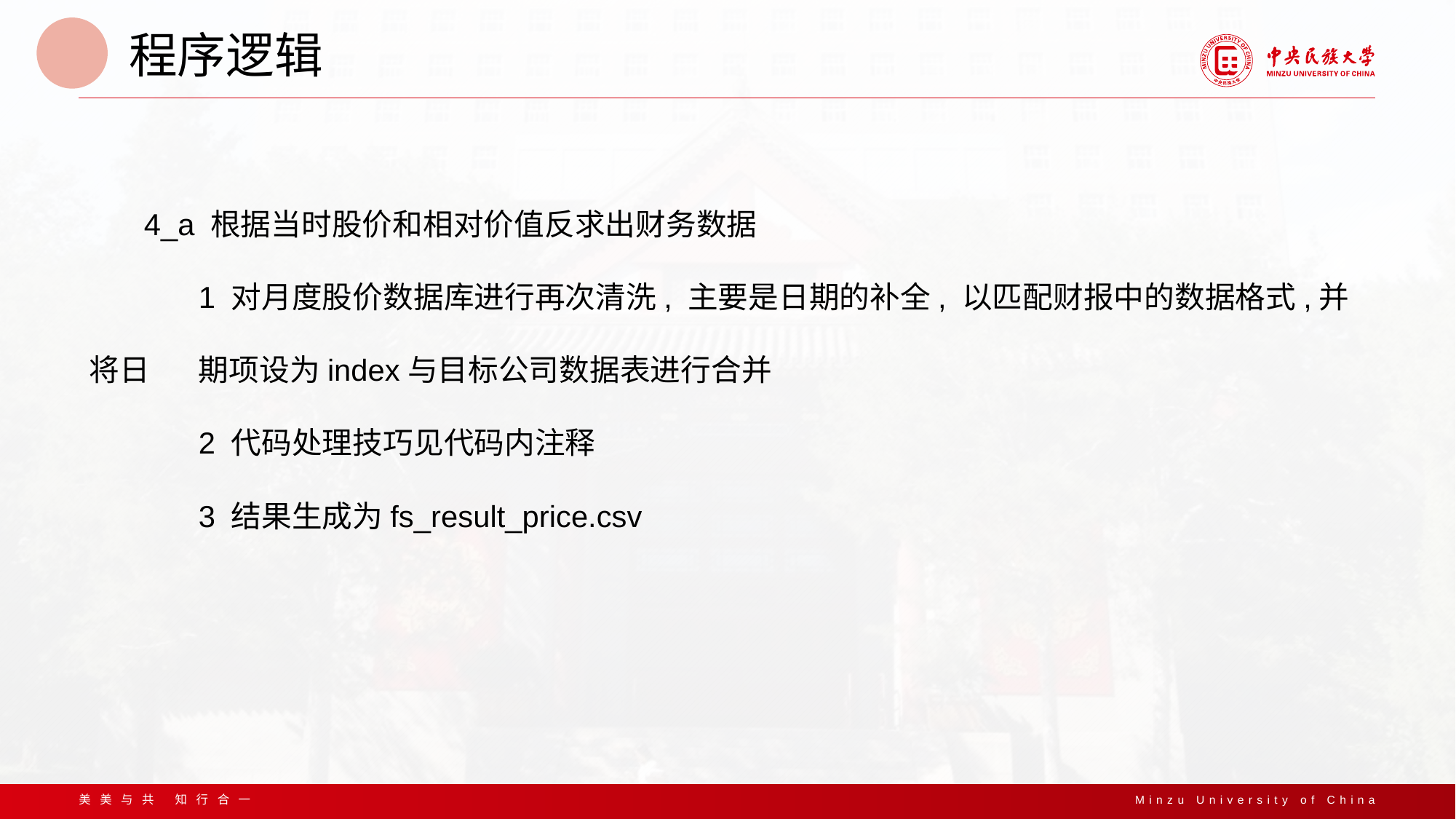

程序逻辑
4_a 根据当时股价和相对价值反求出财务数据
	1 对月度股价数据库进行再次清洗, 主要是日期的补全, 以匹配财报中的数据格式,并将日	期项设为index与目标公司数据表进行合并
	2 代码处理技巧见代码内注释
	3 结果生成为fs_result_price.csv
美美与共 知行合一
Minzu University of China